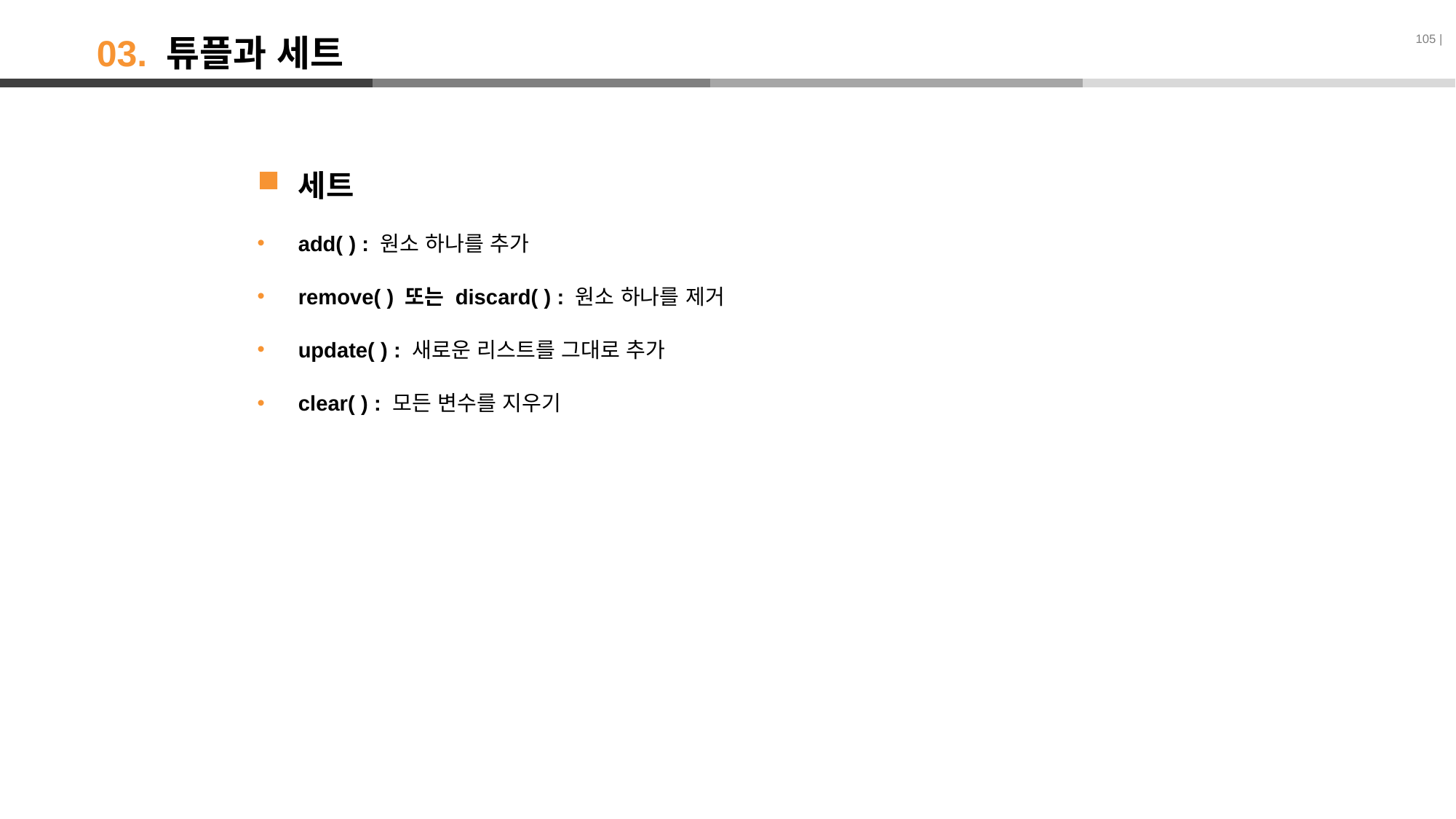

105 |
# 03. 튜플과 세트
세트
add( ) : 원소 하나를 추가
remove( ) 또는 discard( ) : 원소 하나를 제거
update( ) : 새로운 리스트를 그대로 추가
clear( ) : 모든 변수를 지우기